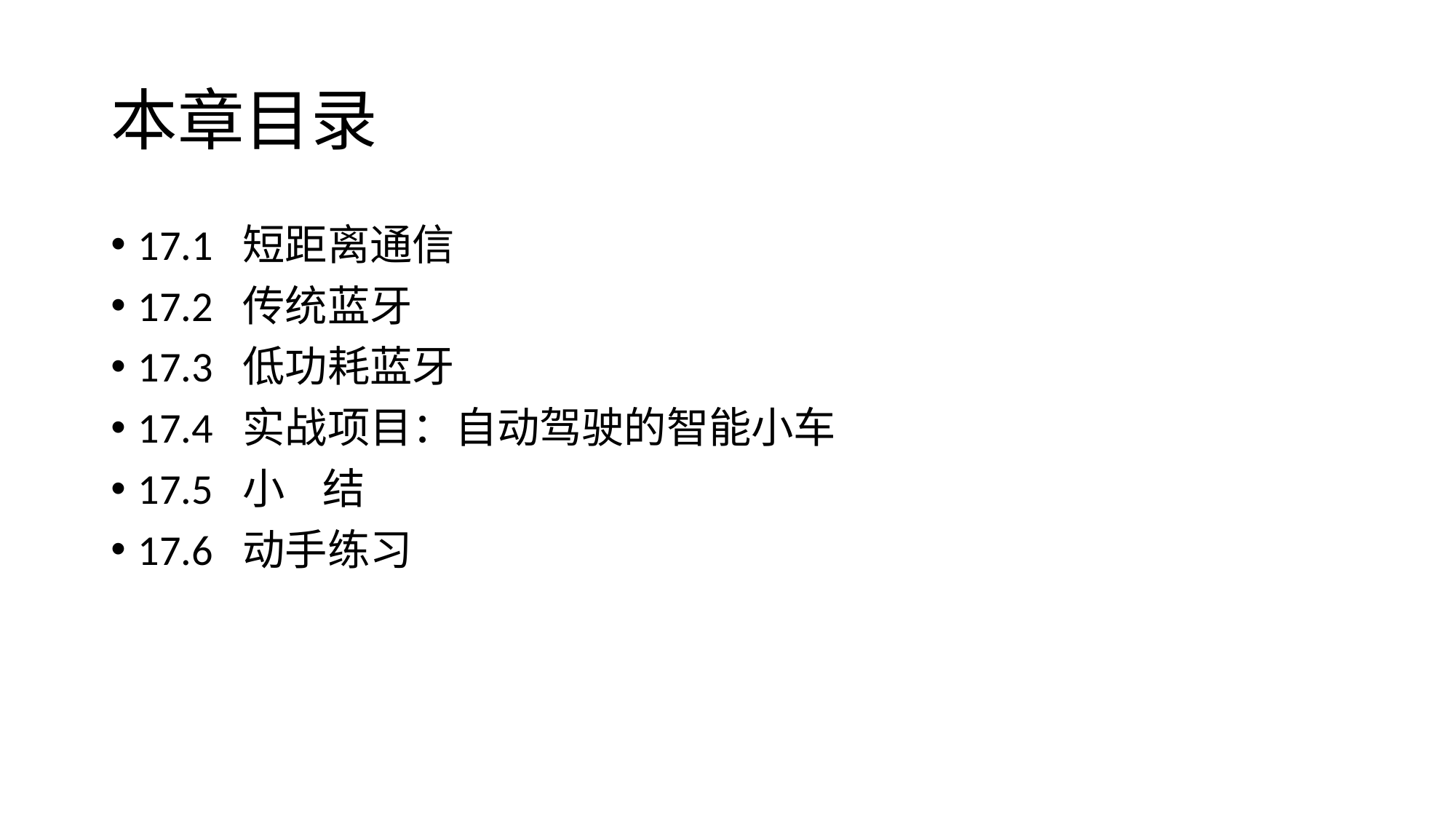

# 本章目录
17.1  短距离通信
17.2  传统蓝牙
17.3  低功耗蓝牙
17.4  实战项目：自动驾驶的智能小车
17.5  小    结
17.6  动手练习